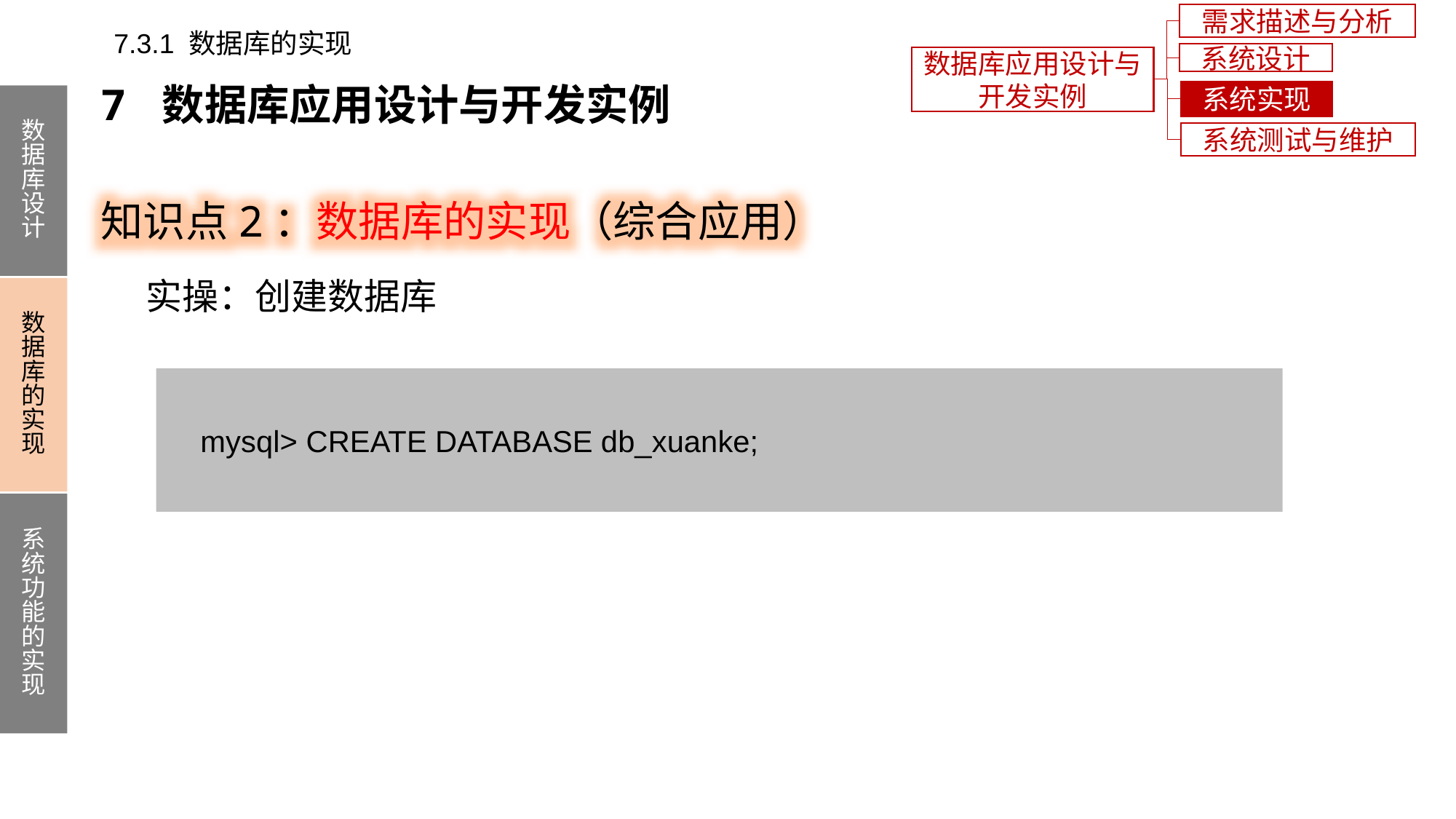

需求描述与分析
7.3.1 数据库的实现
系统设计
数据库应用设计与开发实例
7 数据库应用设计与开发实例
系统实现
数据库设计
数据库的实现
系统功能的实现
系统测试与维护
知识点2：数据库的实现（综合应用）
实操：创建数据库
    mysql> CREATE DATABASE db_xuanke;